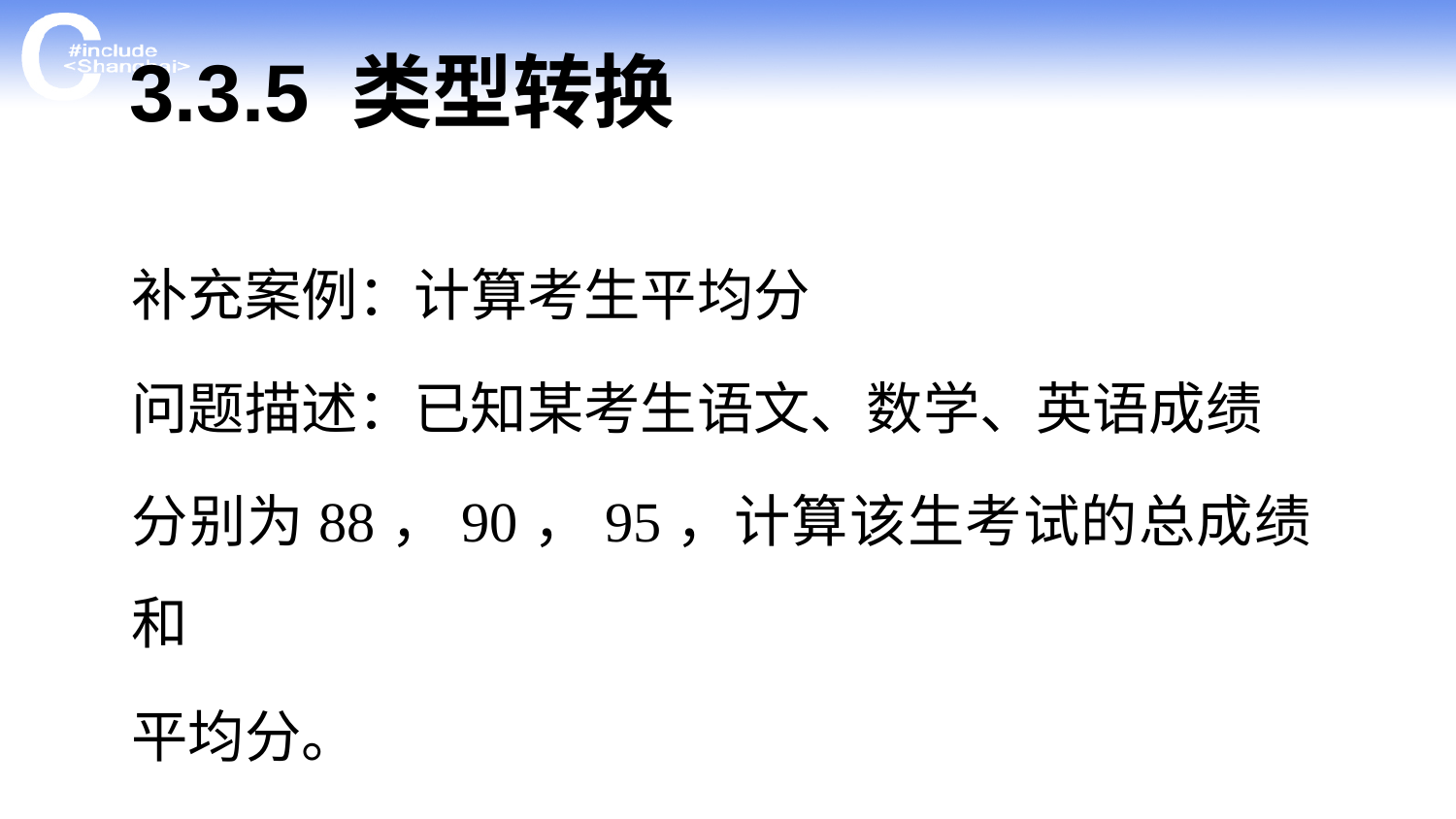

3.3.5 类型转换
补充案例：计算考生平均分
问题描述：已知某考生语文、数学、英语成绩
分别为88，90，95，计算该生考试的总成绩和
平均分。